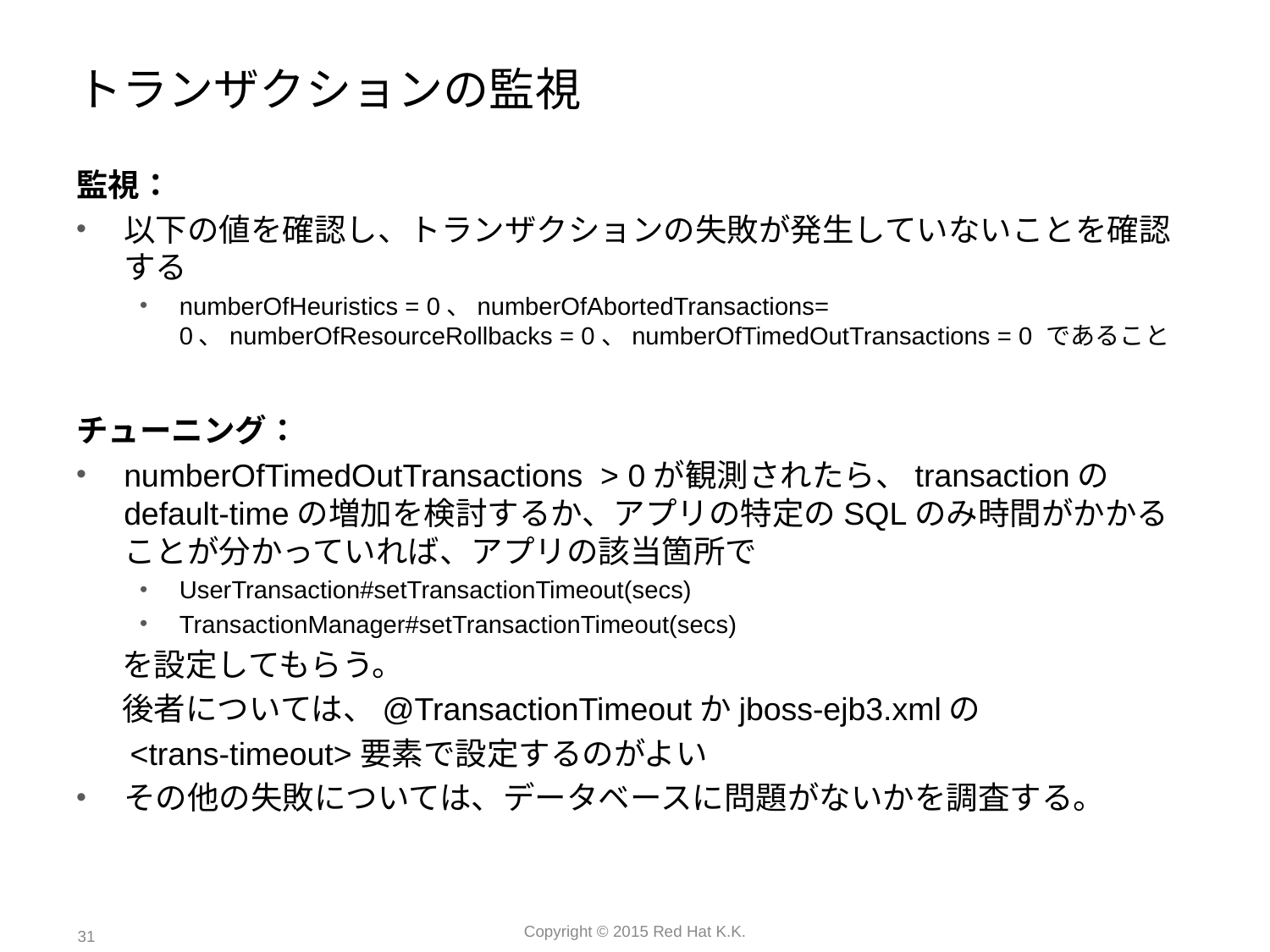

# トランザクションの監視
監視：
以下の値を確認し、トランザクションの失敗が発生していないことを確認する
numberOfHeuristics = 0、numberOfAbortedTransactions= 0、numberOfResourceRollbacks = 0、numberOfTimedOutTransactions = 0 であること

チューニング：
numberOfTimedOutTransactions  > 0が観測されたら、transactionのdefault-timeの増加を検討するか、アプリの特定のSQLのみ時間がかかることが分かっていれば、アプリの該当箇所で
UserTransaction#setTransactionTimeout(secs)
TransactionManager#setTransactionTimeout(secs)
　  を設定してもらう。
　  後者については、@TransactionTimeoutかjboss-ejb3.xmlの
　  <trans-timeout>要素で設定するのがよい
その他の失敗については、データベースに問題がないかを調査する。

31
Copyright © 2015 Red Hat K.K.